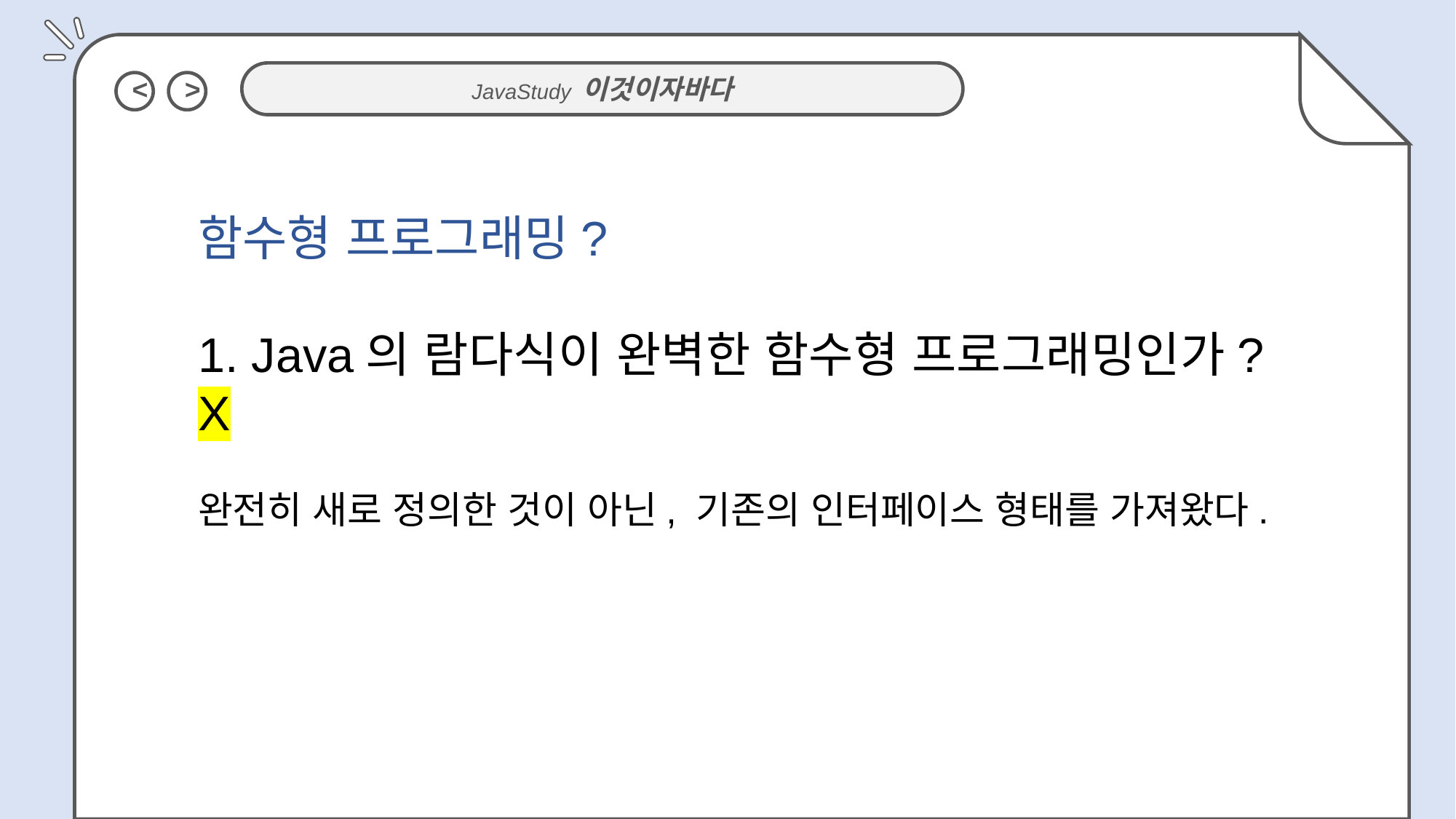

함수형 프로그래밍?

1. Java의 람다식이 완벽한 함수형 프로그래밍인가? X

완전히 새로 정의한 것이 아닌, 기존의 인터페이스 형태를 가져왔다.